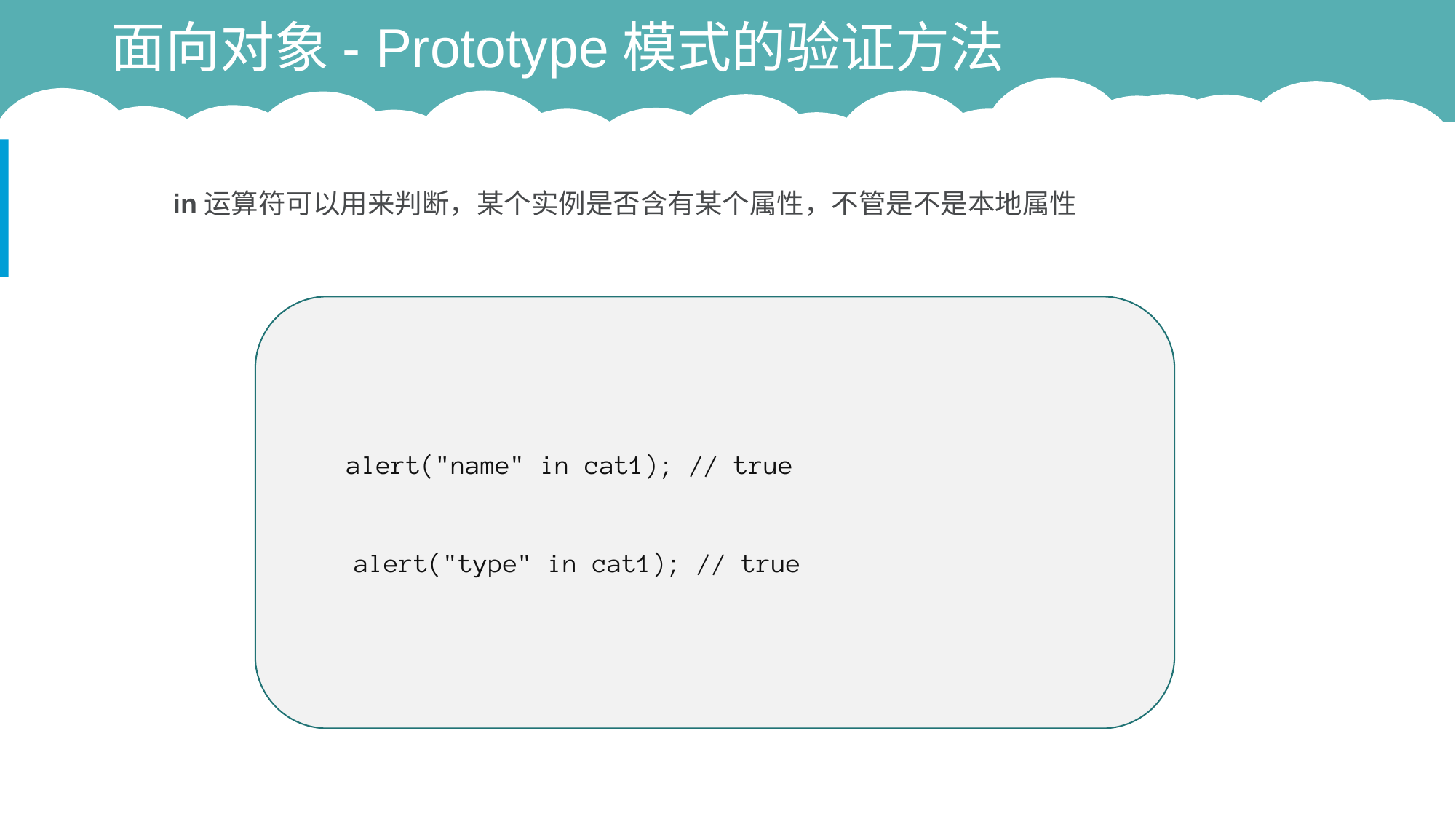

# 面向对象- Prototype模式的验证方法

in运算符可以用来判断，某个实例是否含有某个属性，不管是不是本地属性
    alert("name" in cat1); // true

　　 alert("type" in cat1); // true